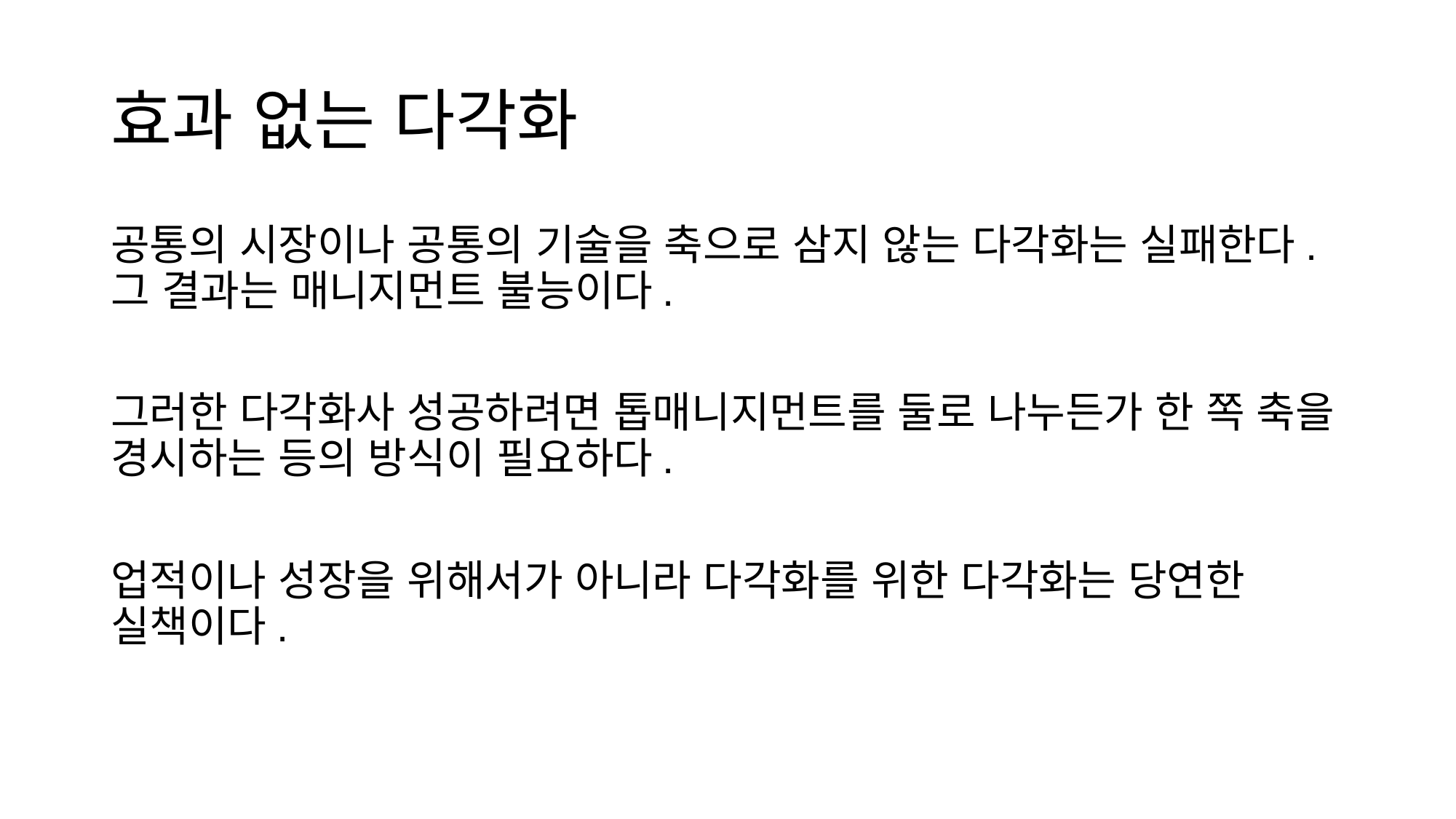

# 효과 없는 다각화
공통의 시장이나 공통의 기술을 축으로 삼지 않는 다각화는 실패한다. 그 결과는 매니지먼트 불능이다.

그러한 다각화사 성공하려면 톱매니지먼트를 둘로 나누든가 한 쪽 축을 경시하는 등의 방식이 필요하다.

업적이나 성장을 위해서가 아니라 다각화를 위한 다각화는 당연한 실책이다.